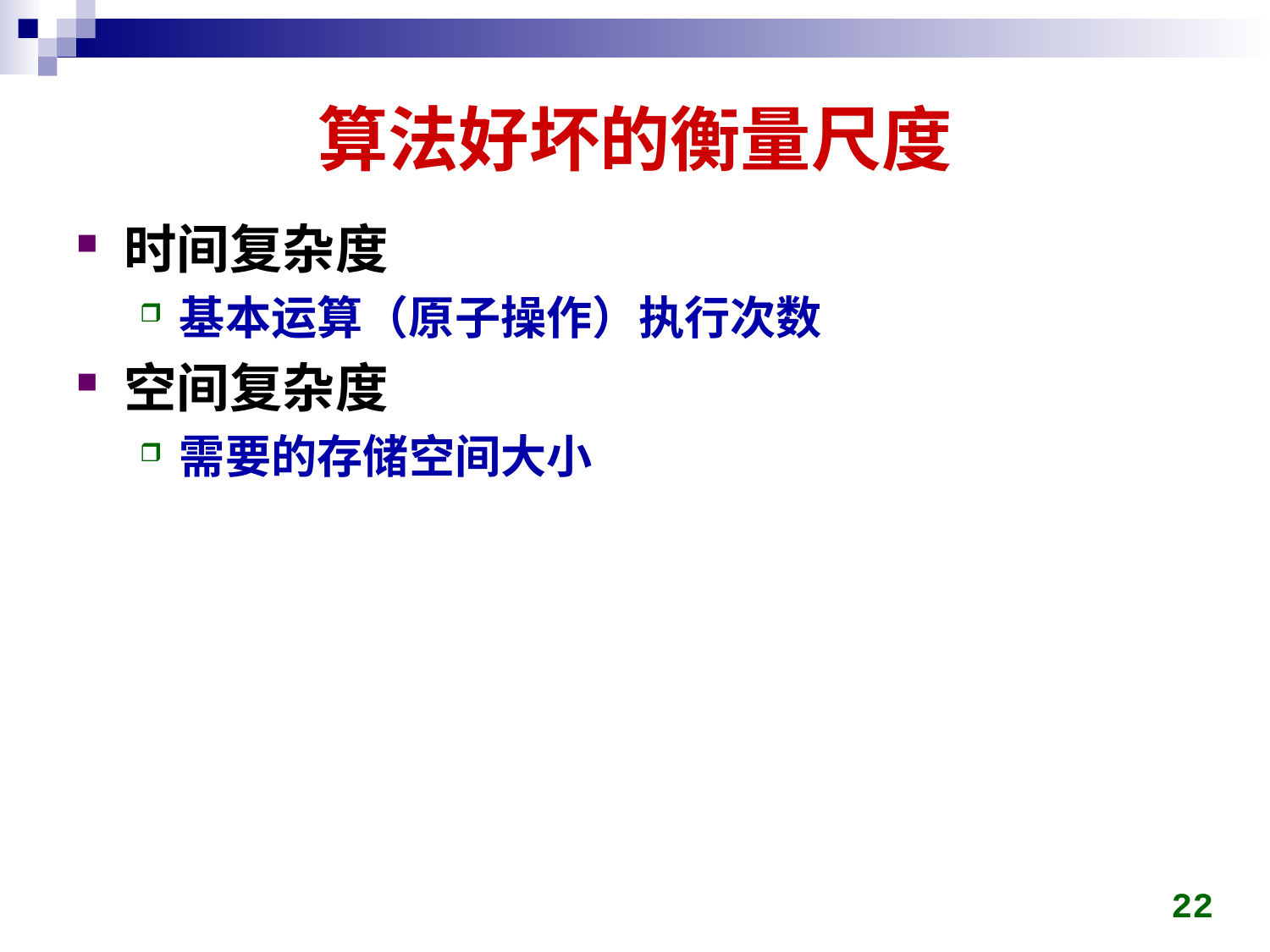

# 算法好坏的衡量尺度
时间复杂度
基本运算（原子操作）执行次数
空间复杂度
需要的存储空间大小
22